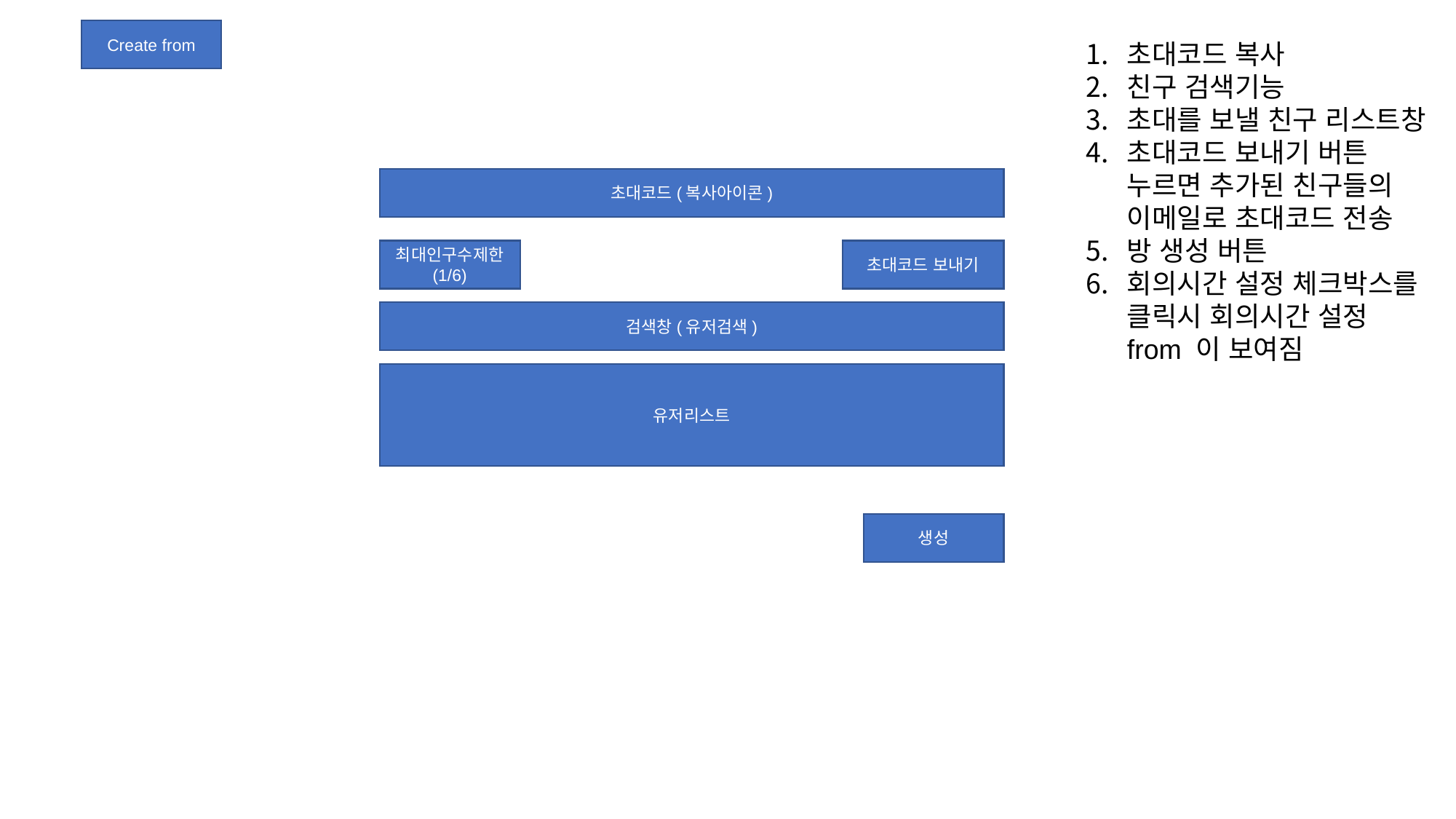

Create from
초대코드 복사
친구 검색기능
초대를 보낼 친구 리스트창
초대코드 보내기 버튼 누르면 추가된 친구들의 이메일로 초대코드 전송
방 생성 버튼
회의시간 설정 체크박스를 클릭시 회의시간 설정 from 이 보여짐
초대코드(복사아이콘)
최대인구수제한
(1/6)
초대코드 보내기
검색창(유저검색)
유저리스트
생성